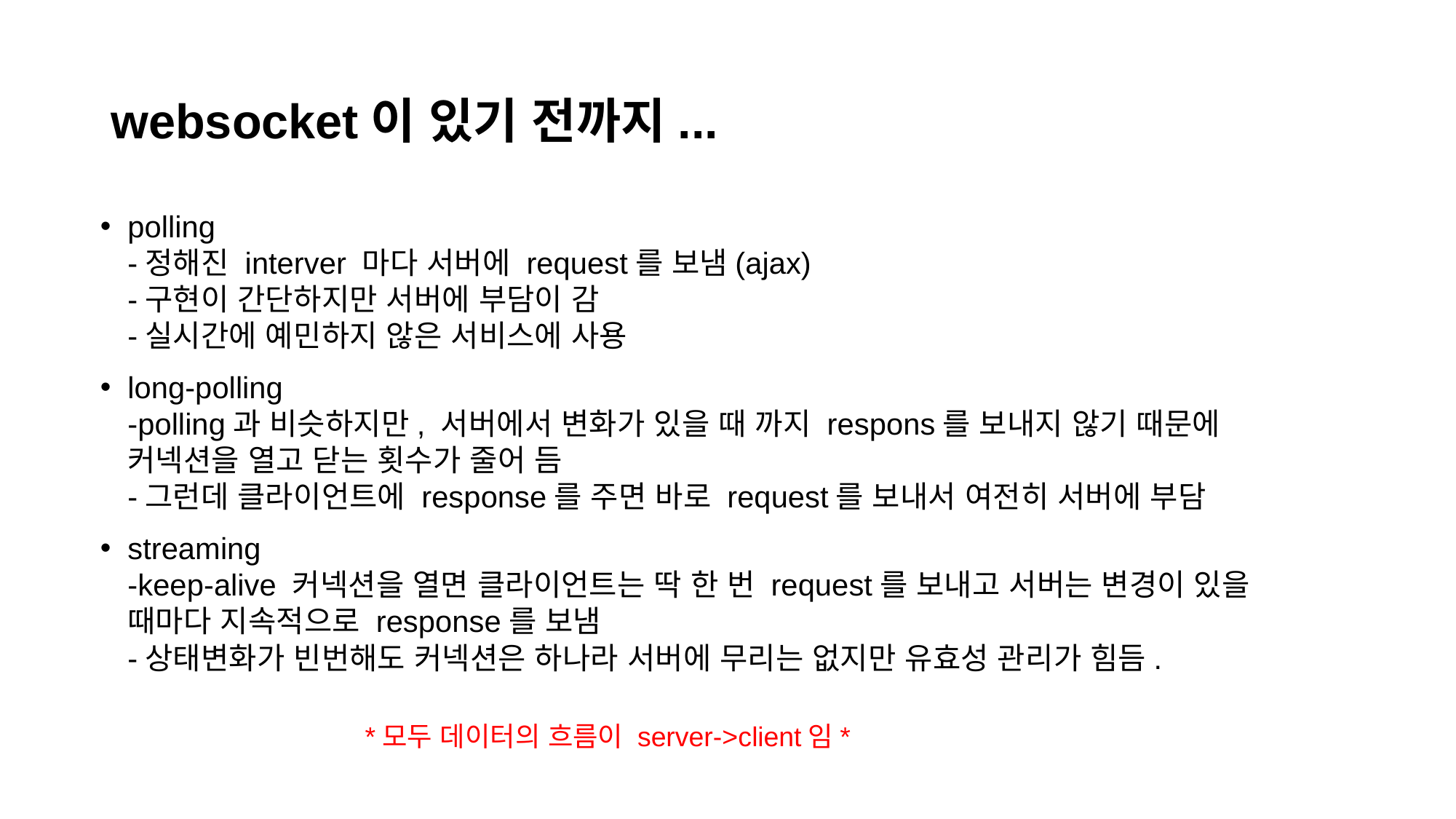

# websocket이 있기 전까지...
polling
-정해진 interver 마다 서버에 request를 보냄(ajax)
-구현이 간단하지만 서버에 부담이 감
-실시간에 예민하지 않은 서비스에 사용
long-polling
-polling과 비슷하지만, 서버에서 변화가 있을 때 까지 respons를 보내지 않기 때문에 커넥션을 열고 닫는 횟수가 줄어 듬
-그런데 클라이언트에 response를 주면 바로 request를 보내서 여전히 서버에 부담
streaming
-keep-alive 커넥션을 열면 클라이언트는 딱 한 번 request를 보내고 서버는 변경이 있을 때마다 지속적으로 response를 보냄
-상태변화가 빈번해도 커넥션은 하나라 서버에 무리는 없지만 유효성 관리가 힘듬.
*모두 데이터의 흐름이 server->client임*